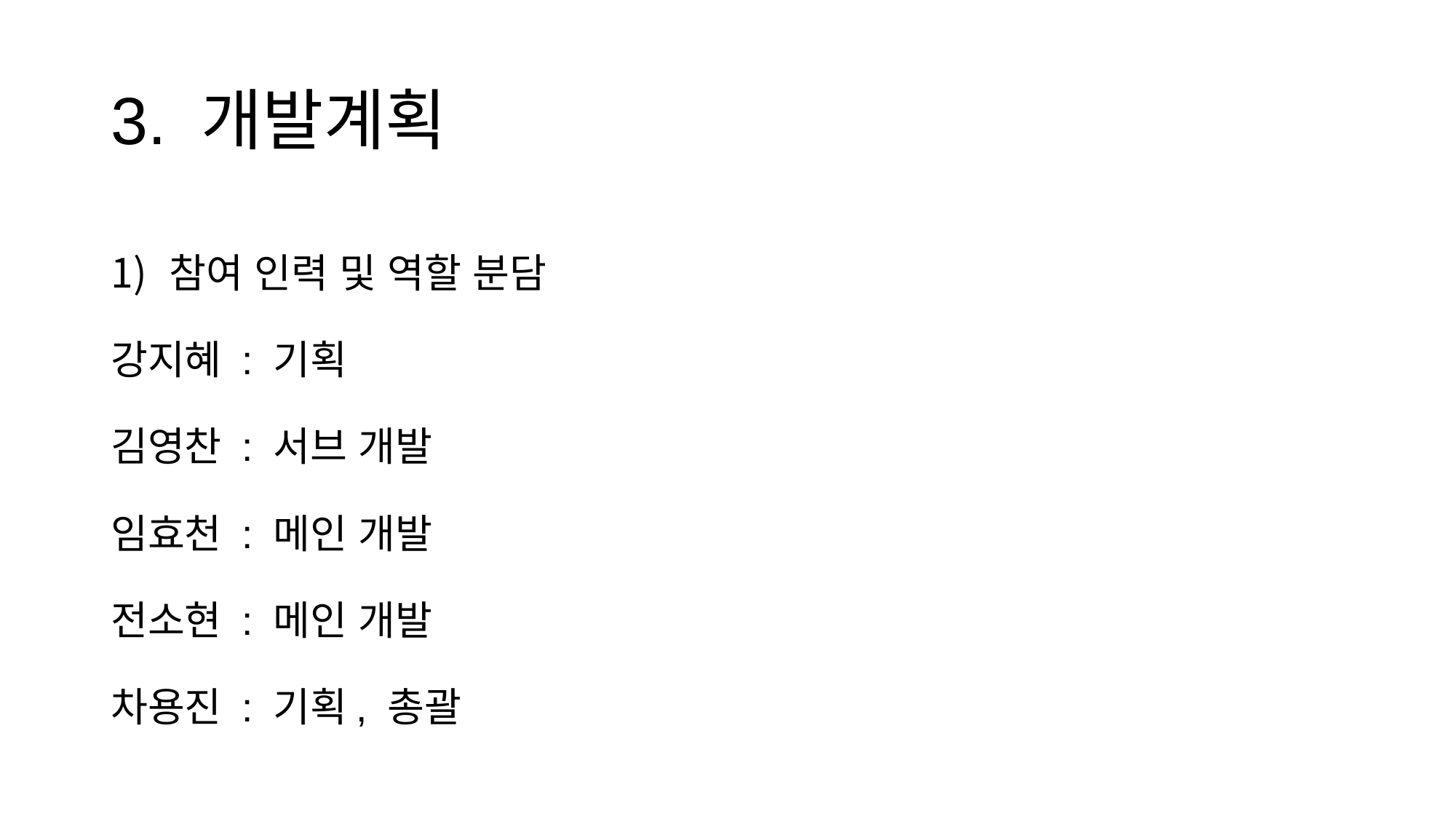

# 3. 개발계획
참여 인력 및 역할 분담
강지혜 : 기획
김영찬 : 서브 개발
임효천 : 메인 개발
전소현 : 메인 개발
차용진 : 기획, 총괄